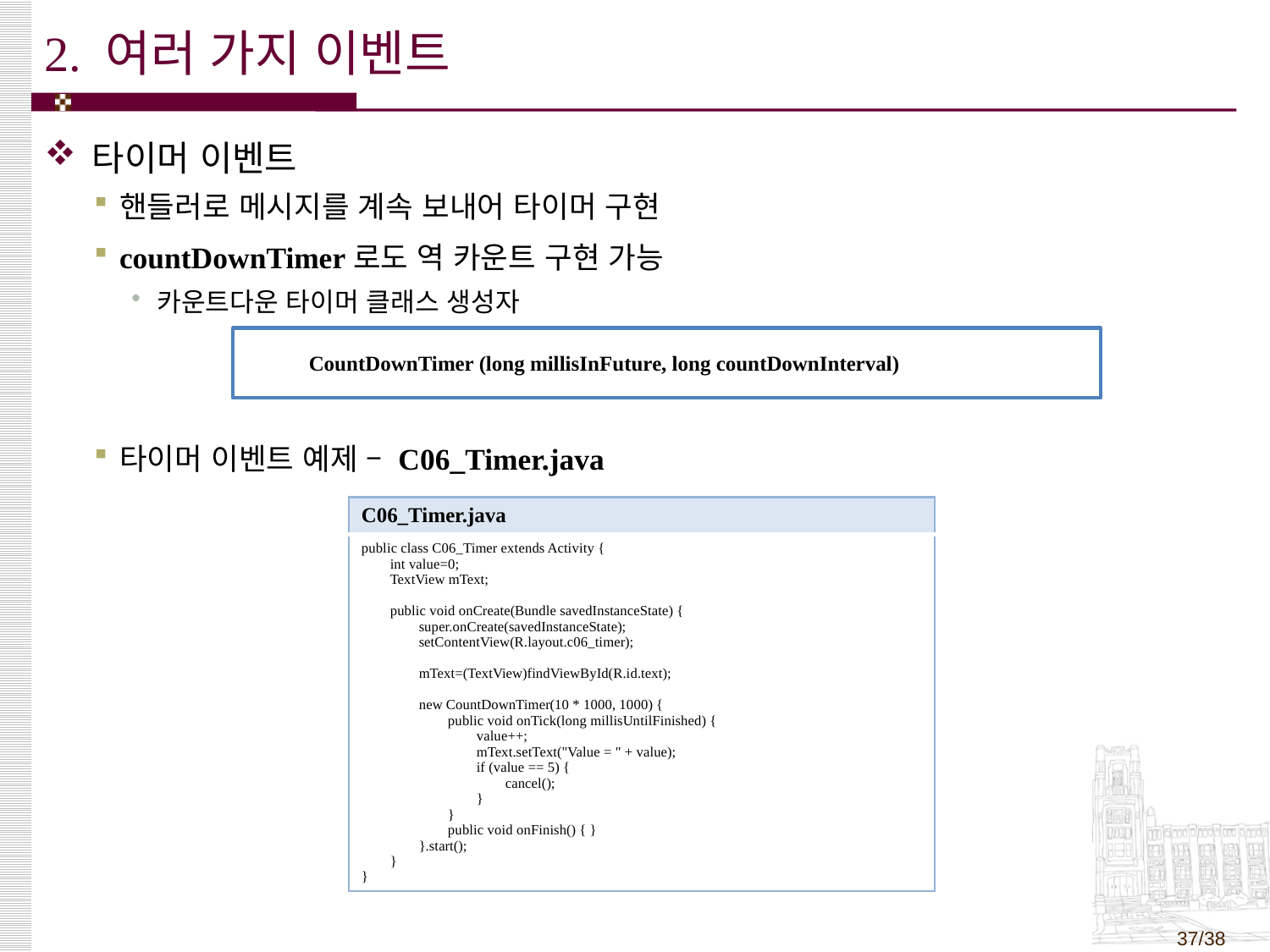

# 2. 여러 가지 이벤트
타이머 이벤트
핸들러로 메시지를 계속 보내어 타이머 구현
countDownTimer로도 역 카운트 구현 가능
카운트다운 타이머 클래스 생성자
CountDownTimer (long millisInFuture, long countDownInterval)
타이머 이벤트 예제 – C06_Timer.java
| C06\_Timer.java |
| --- |
| public class C06\_Timer extends Activity { int value=0; TextView mText; public void onCreate(Bundle savedInstanceState) { super.onCreate(savedInstanceState); setContentView(R.layout.c06\_timer); mText=(TextView)findViewById(R.id.text); new CountDownTimer(10 \* 1000, 1000) { public void onTick(long millisUntilFinished) { value++; mText.setText("Value = " + value); if (value == 5) { cancel(); } } public void onFinish() { } }.start(); } } |